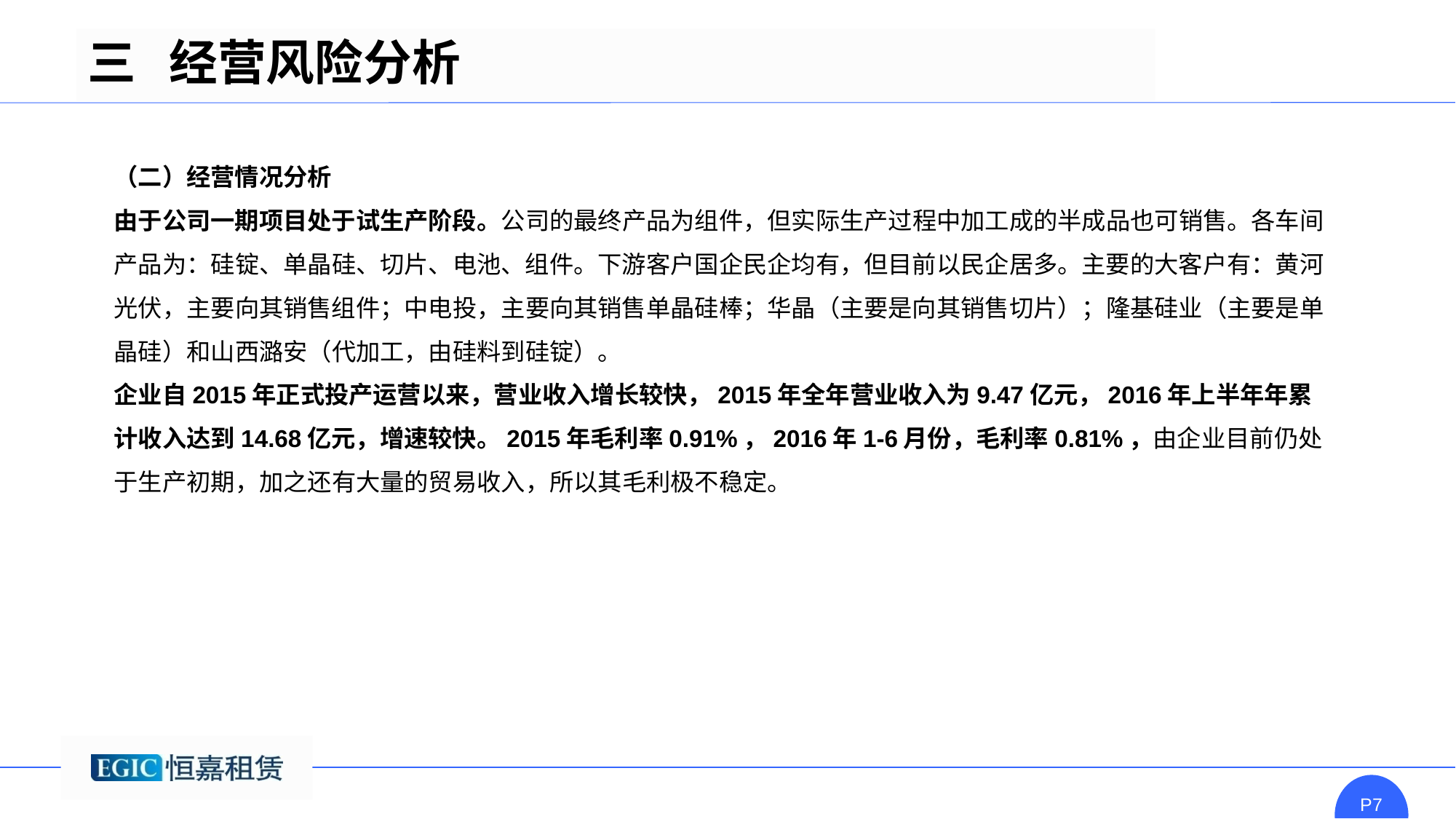

三   经营风险分析
（二）经营情况分析
由于公司一期项目处于试生产阶段。公司的最终产品为组件，但实际生产过程中加工成的半成品也可销售。各车间产品为：硅锭、单晶硅、切片、电池、组件。下游客户国企民企均有，但目前以民企居多。主要的大客户有：黄河光伏，主要向其销售组件；中电投，主要向其销售单晶硅棒；华晶（主要是向其销售切片）；隆基硅业（主要是单晶硅）和山西潞安（代加工，由硅料到硅锭）。
企业自2015年正式投产运营以来，营业收入增长较快，2015年全年营业收入为9.47亿元，2016年上半年年累计收入达到14.68亿元，增速较快。2015年毛利率0.91%，2016年1-6月份，毛利率0.81%，由企业目前仍处于生产初期，加之还有大量的贸易收入，所以其毛利极不稳定。